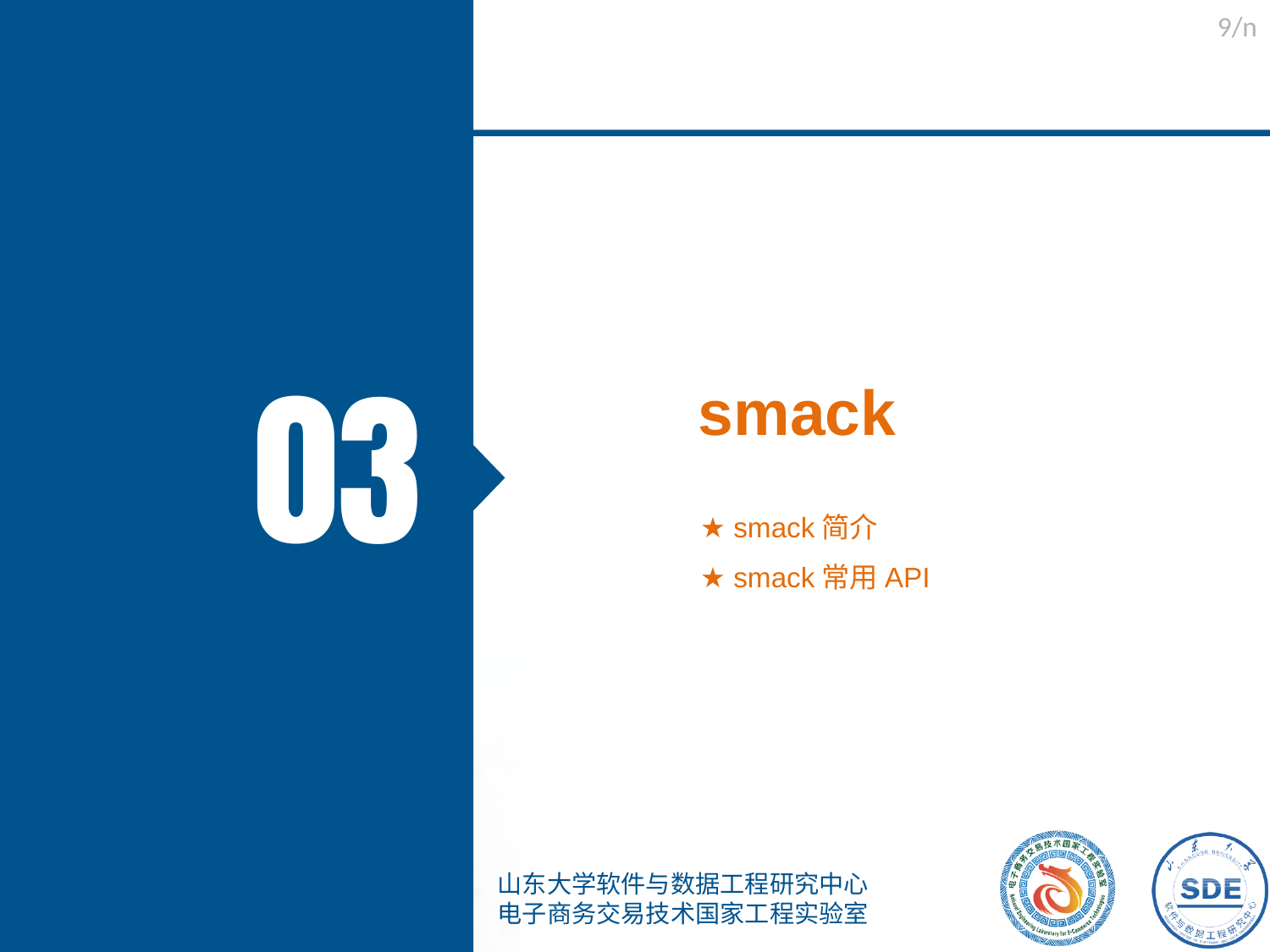

9/n
smack
03
★ smack简介
★ smack常用API